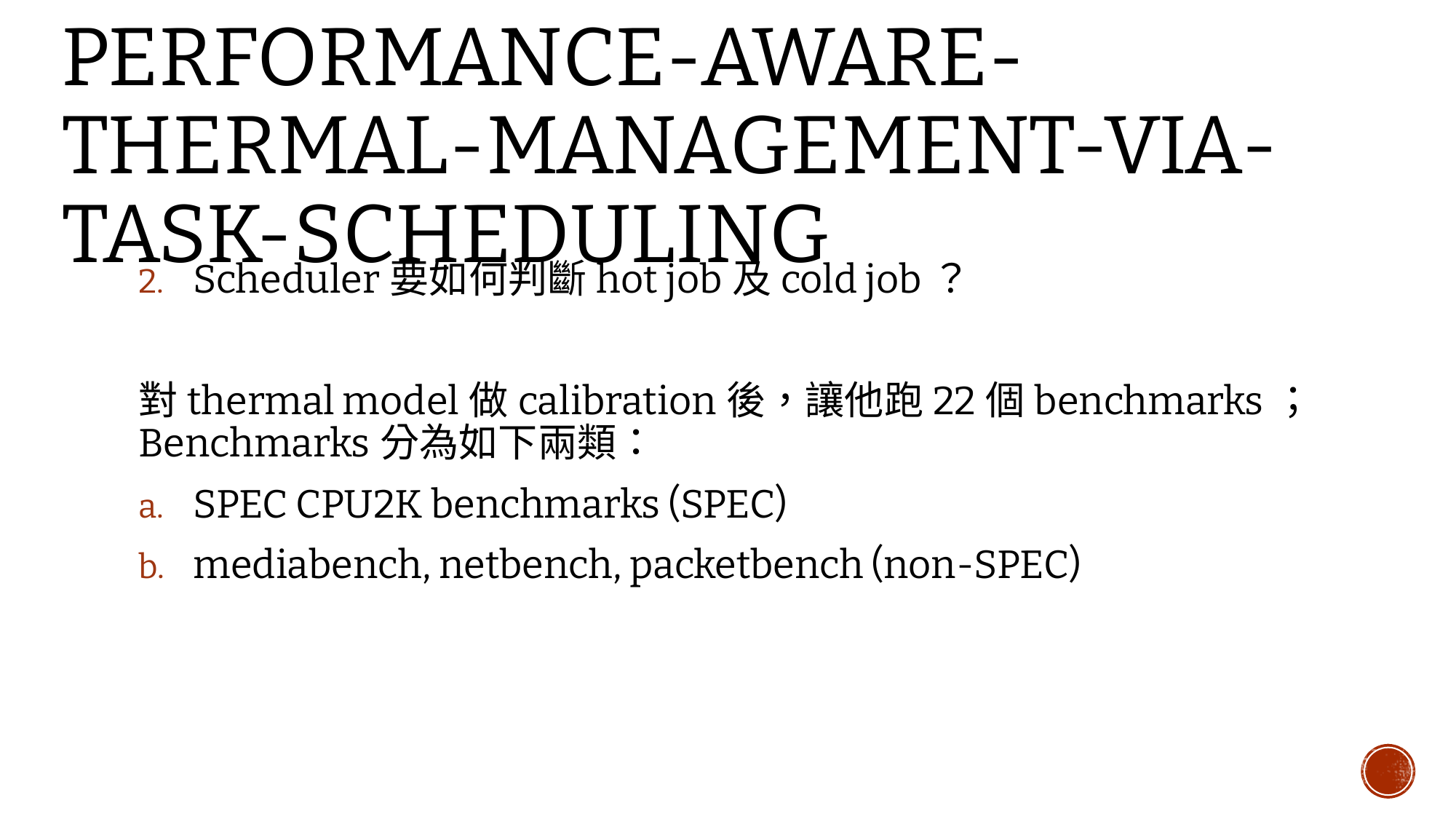

# Performance-Aware-Thermal-Management-via-Task-Scheduling
Scheduler要如何判斷hot job及cold job？

對thermal model做calibration後，讓他跑22個benchmarks；Benchmarks分為如下兩類：
SPEC CPU2K benchmarks (SPEC)
mediabench, netbench, packetbench (non-SPEC)